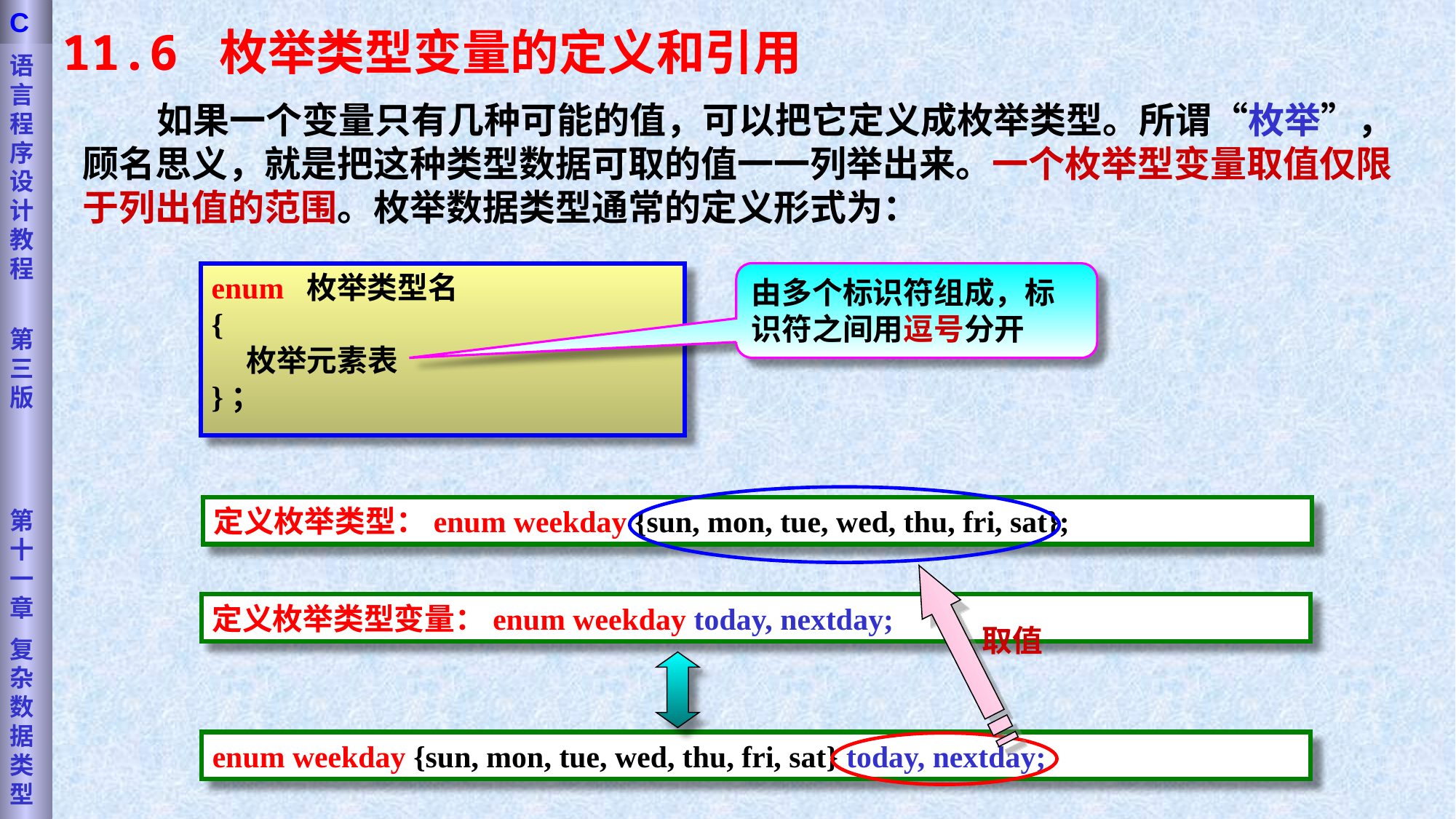

语言程序设计教程
第三版

第十一章
复杂数据类型
C
11.6 枚举类型变量的定义和引用
        如果一个变量只有几种可能的值，可以把它定义成枚举类型。所谓“枚举”，顾名思义，就是把这种类型数据可取的值一一列举出来。一个枚举型变量取值仅限于列出值的范围。枚举数据类型通常的定义形式为：
由多个标识符组成，标识符之间用逗号分开
enum  枚举类型名
{
    枚举元素表
}；

定义枚举类型：enum weekday {sun, mon, tue, wed, thu, fri, sat};
取值

定义枚举类型变量：enum weekday today, nextday;

enum weekday {sun, mon, tue, wed, thu, fri, sat} today, nextday;